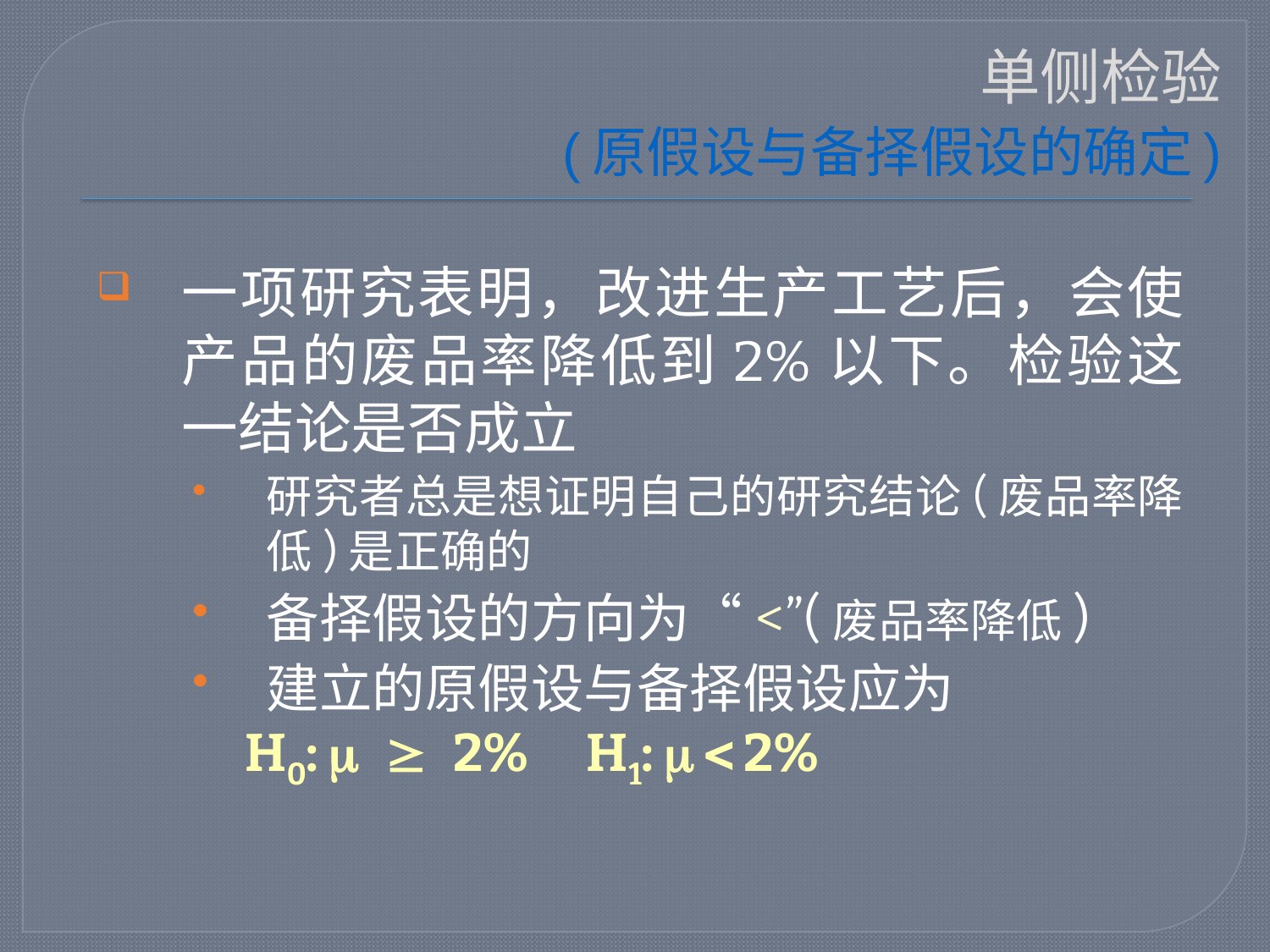

# 单侧检验 (原假设与备择假设的确定)
一项研究表明，改进生产工艺后，会使产品的废品率降低到2%以下。检验这一结论是否成立
研究者总是想证明自己的研究结论(废品率降低)是正确的
备择假设的方向为“<”(废品率降低)
建立的原假设与备择假设应为
              H0: μ ≥ 2%      H1: μ < 2%